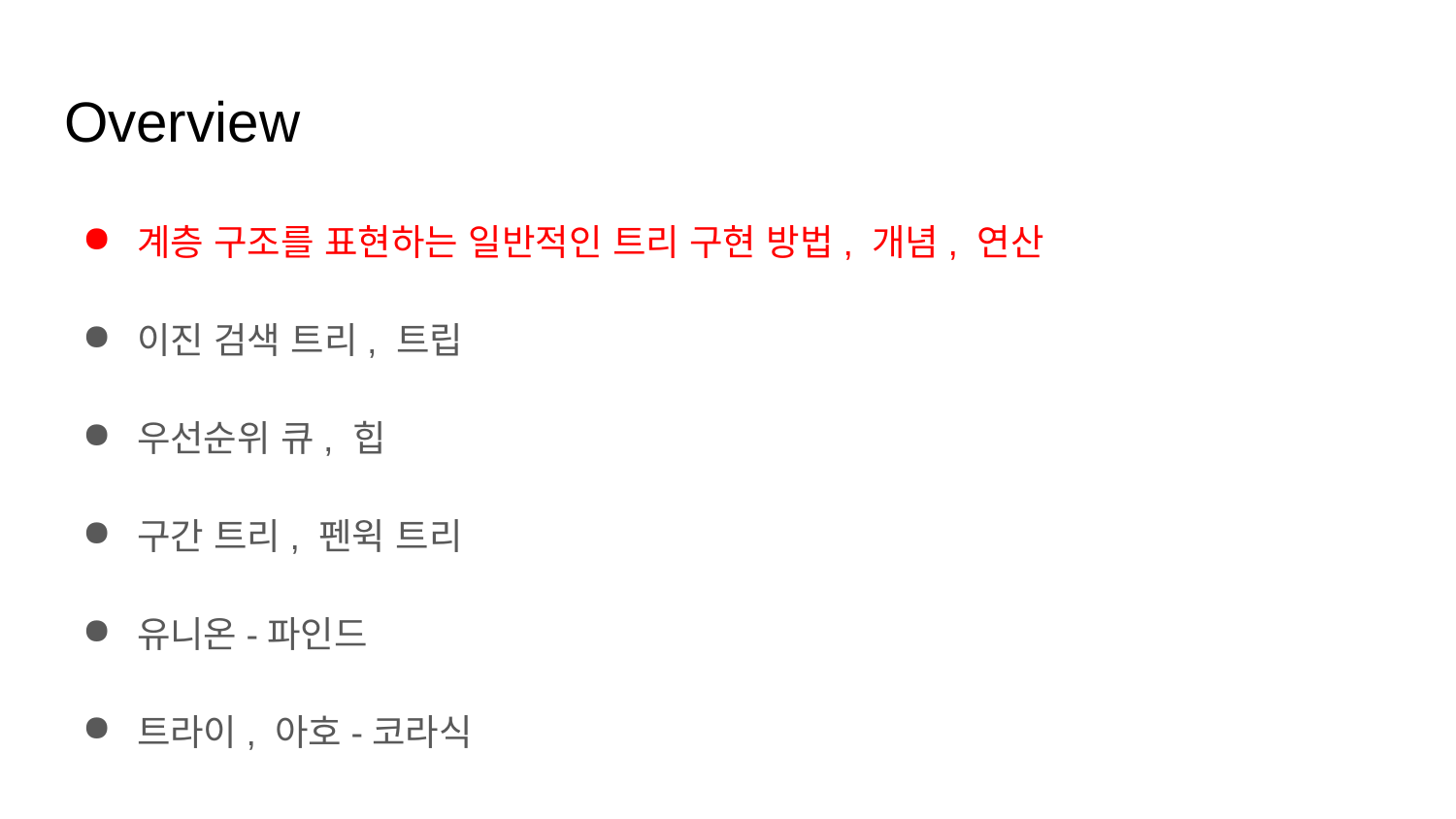

# Overview
계층 구조를 표현하는 일반적인 트리 구현 방법, 개념, 연산
이진 검색 트리, 트립
우선순위 큐, 힙
구간 트리, 펜윅 트리
유니온-파인드
트라이, 아호-코라식